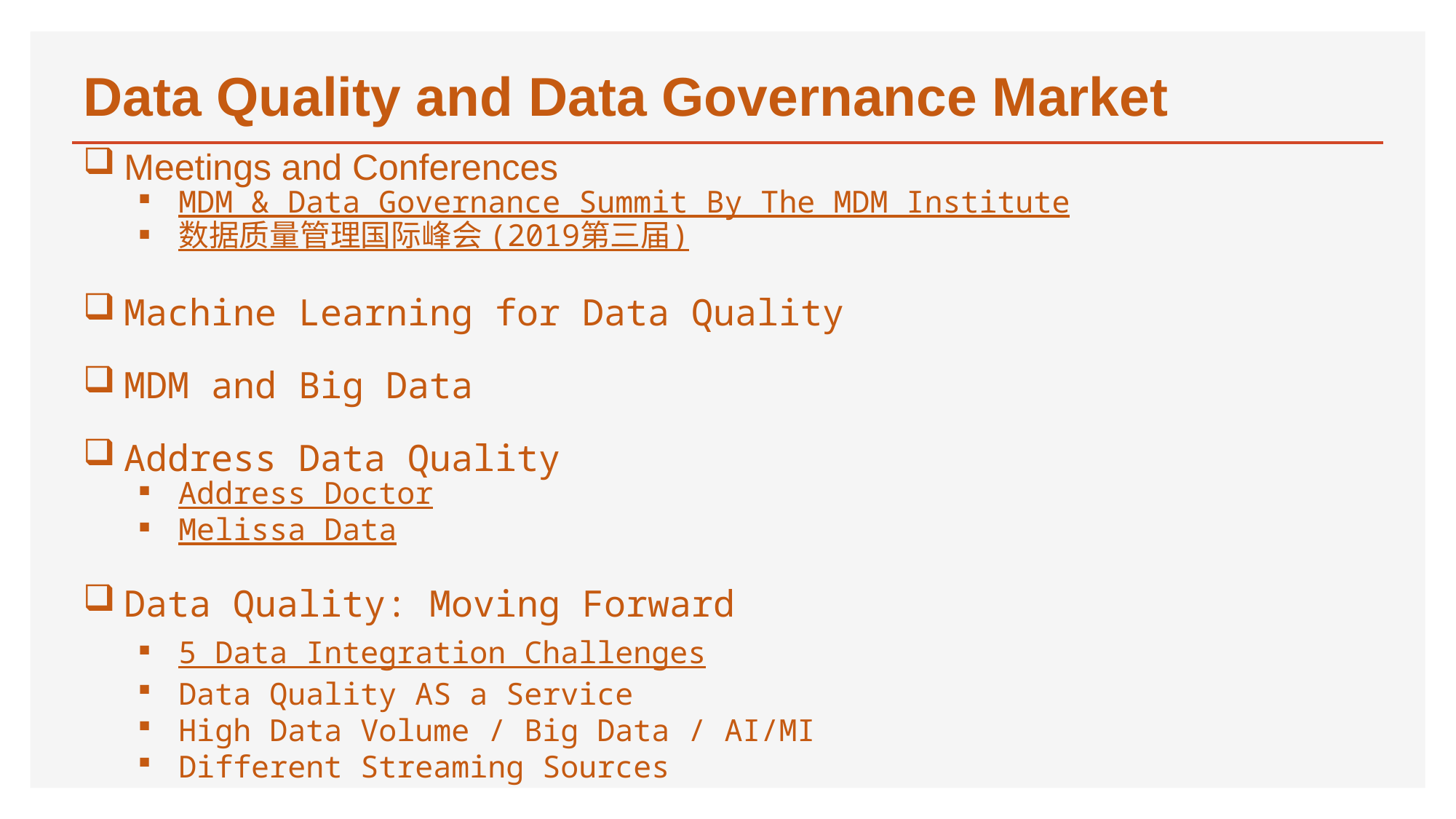

# Data Quality and Data Governance Market
Meetings and Conferences
MDM & Data Governance Summit By The MDM Institute
数据质量管理国际峰会 (2019第三届)

Machine Learning for Data Quality

MDM and Big Data

Address Data Quality
Address Doctor
Melissa Data

Data Quality: Moving Forward
5 Data Integration Challenges
Data Quality AS a Service
High Data Volume / Big Data / AI/MI
Different Streaming Sources